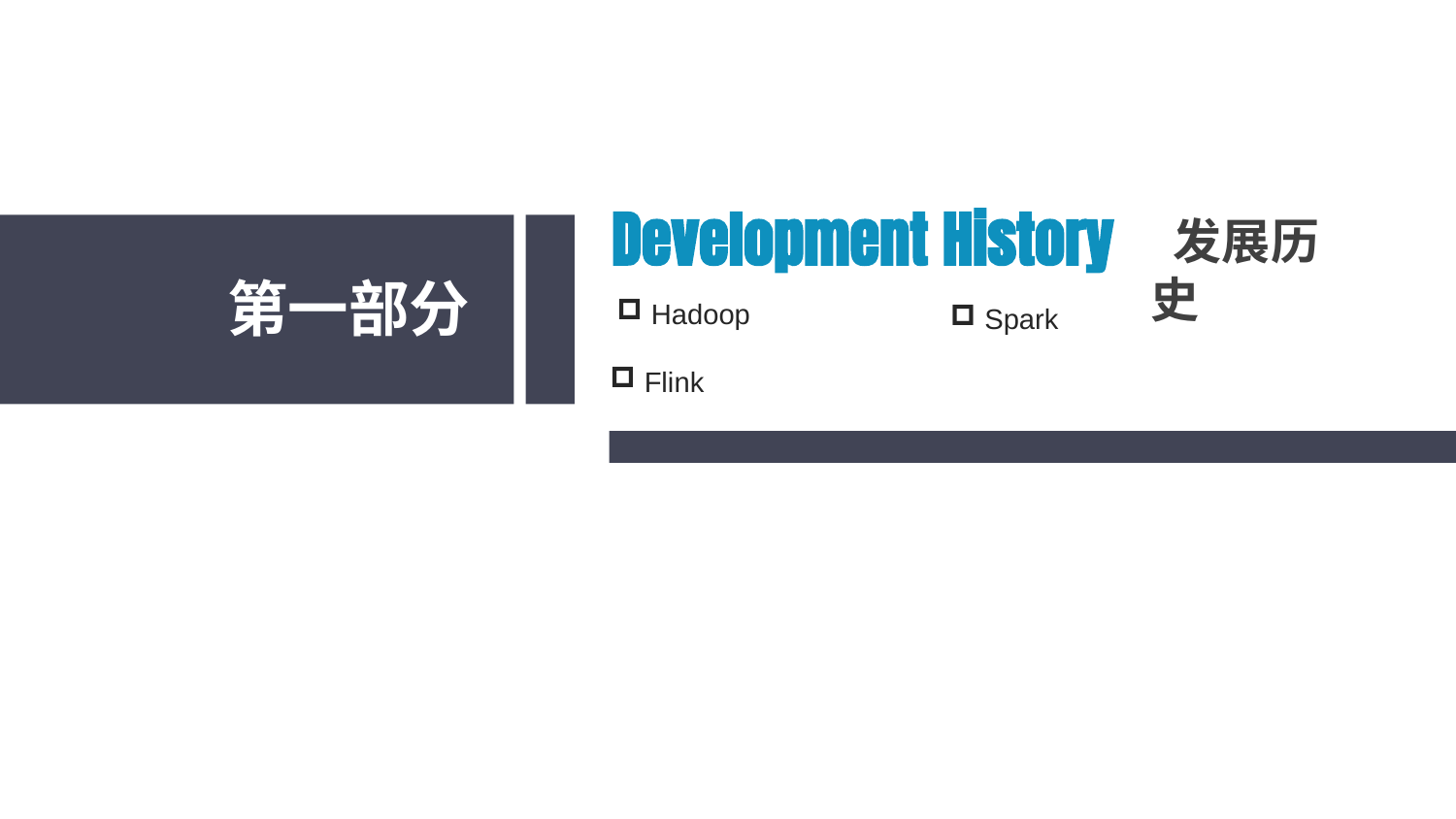

Development History
 发展历史

第一部分
Hadoop
Spark
Flink